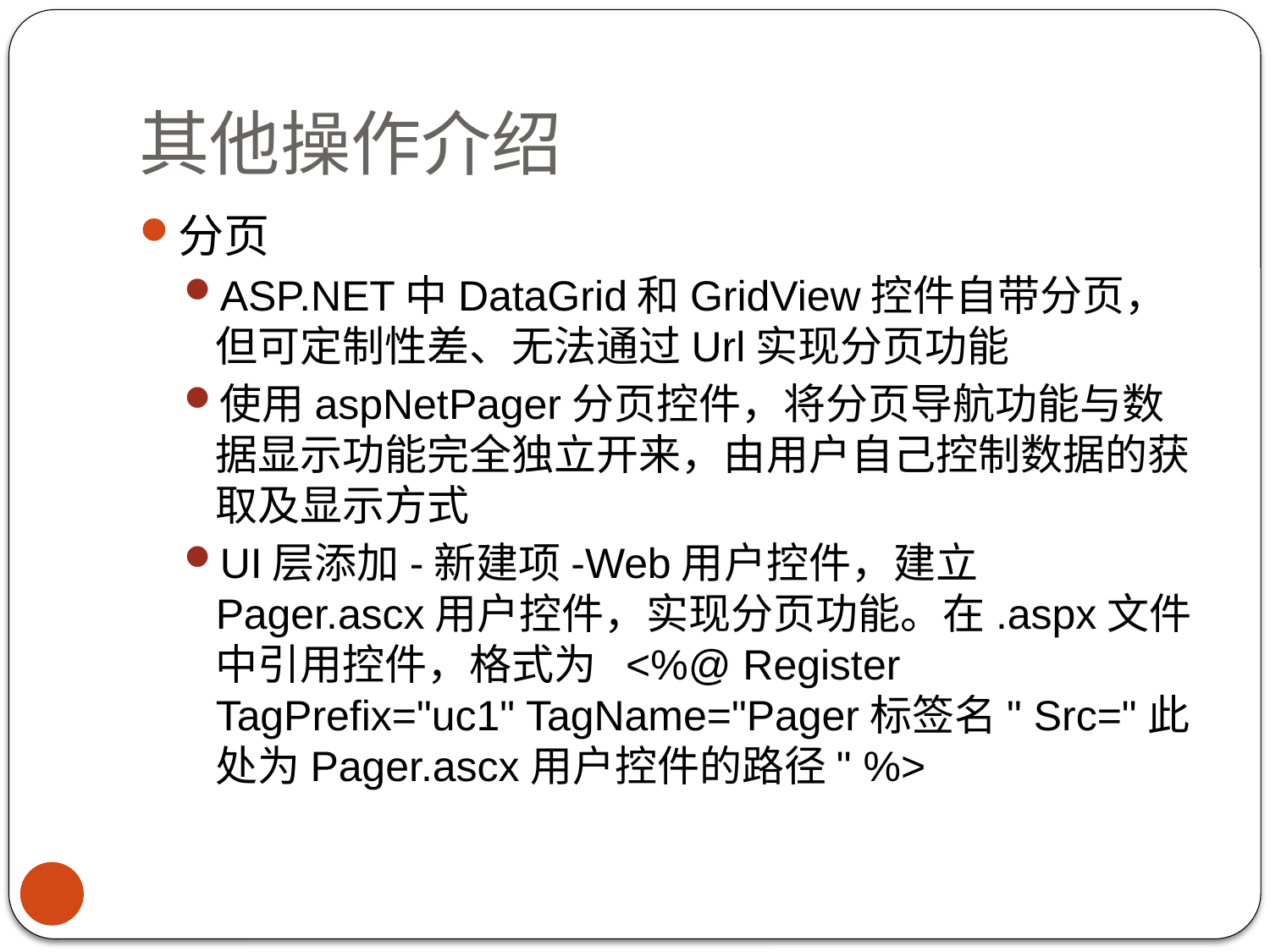

# 其他操作介绍
分页
ASP.NET中DataGrid和GridView控件自带分页，但可定制性差、无法通过Url实现分页功能
使用aspNetPager分页控件，将分页导航功能与数据显示功能完全独立开来，由用户自己控制数据的获取及显示方式
UI层添加-新建项-Web用户控件，建立Pager.ascx用户控件，实现分页功能。在.aspx文件中引用控件，格式为  <%@ Register  TagPrefix="uc1" TagName="Pager标签名" Src="此处为Pager.ascx用户控件的路径" %>

24